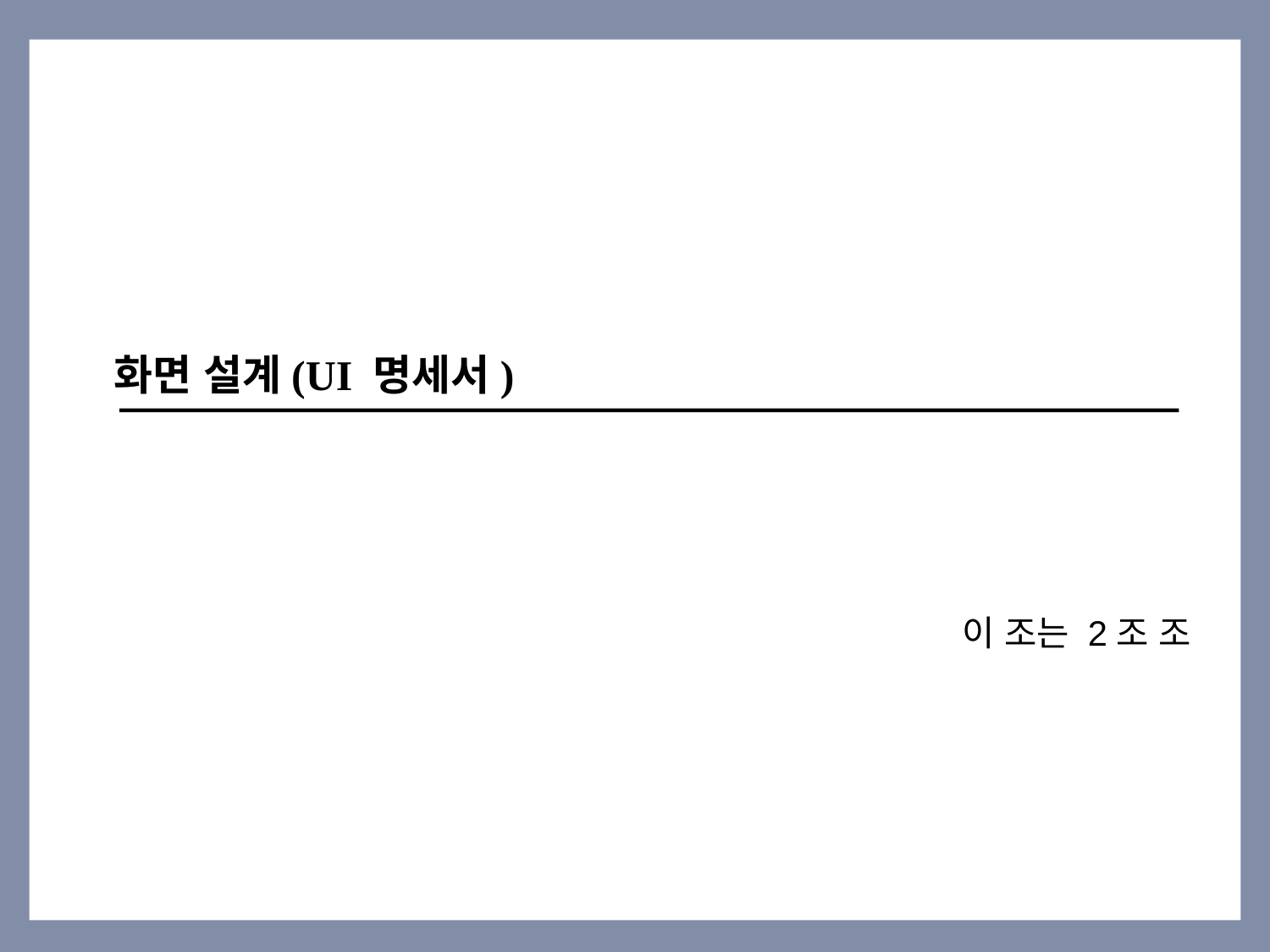

# 화면 설계(UI 명세서)
이 조는 2조 조